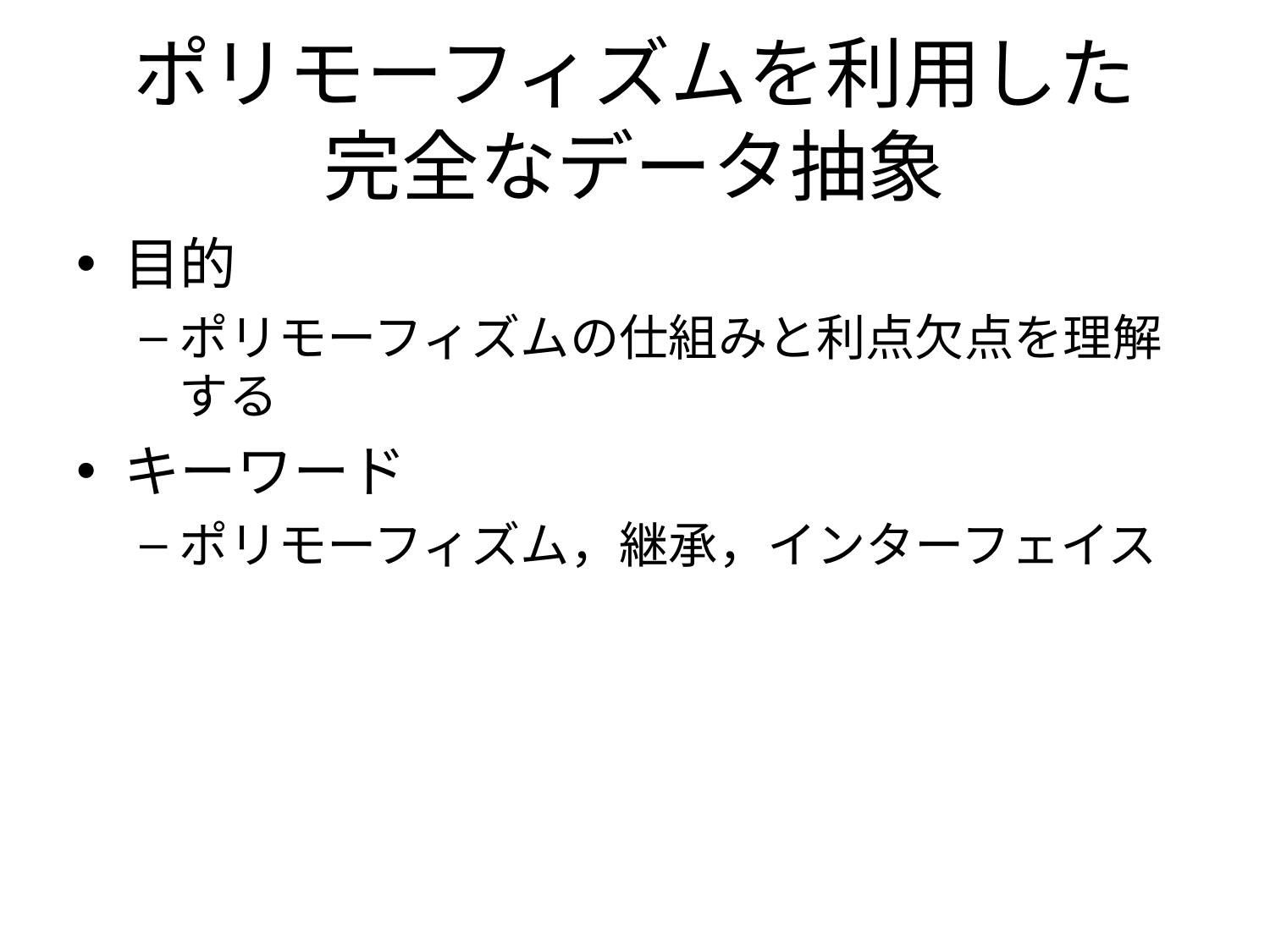

# ポリモーフィズムを利用した 完全なデータ抽象
目的
ポリモーフィズムの仕組みと利点欠点を理解する
キーワード
ポリモーフィズム，継承，インターフェイス